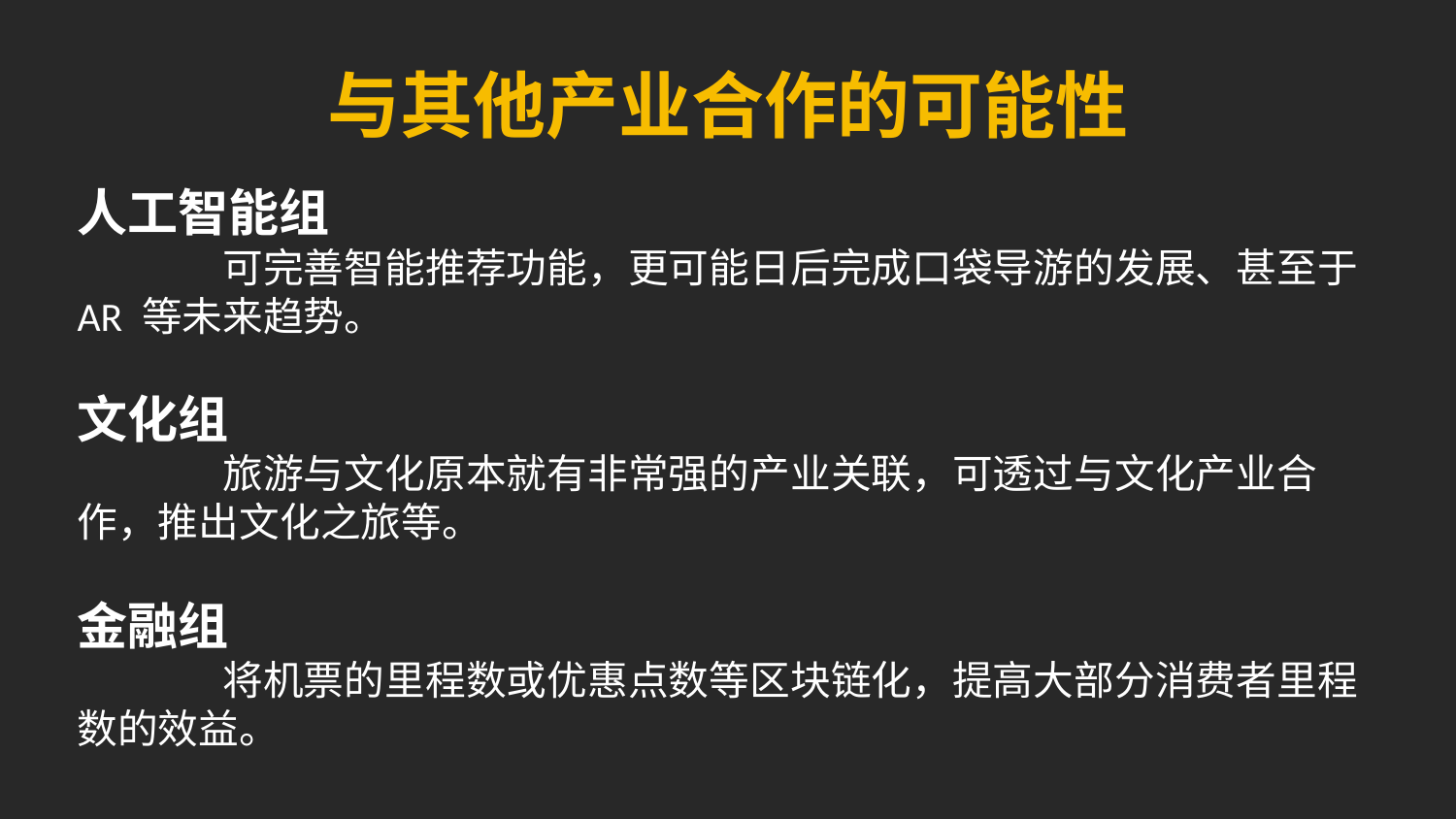

与其他产业合作的可能性
人工智能组
	可完善智能推荐功能，更可能日后完成口袋导游的发展、甚至于 AR 等未来趋势。

文化组
	旅游与文化原本就有非常强的产业关联，可透过与文化产业合作，推出文化之旅等。

金融组
	将机票的里程数或优惠点数等区块链化，提高大部分消费者里程数的效益。